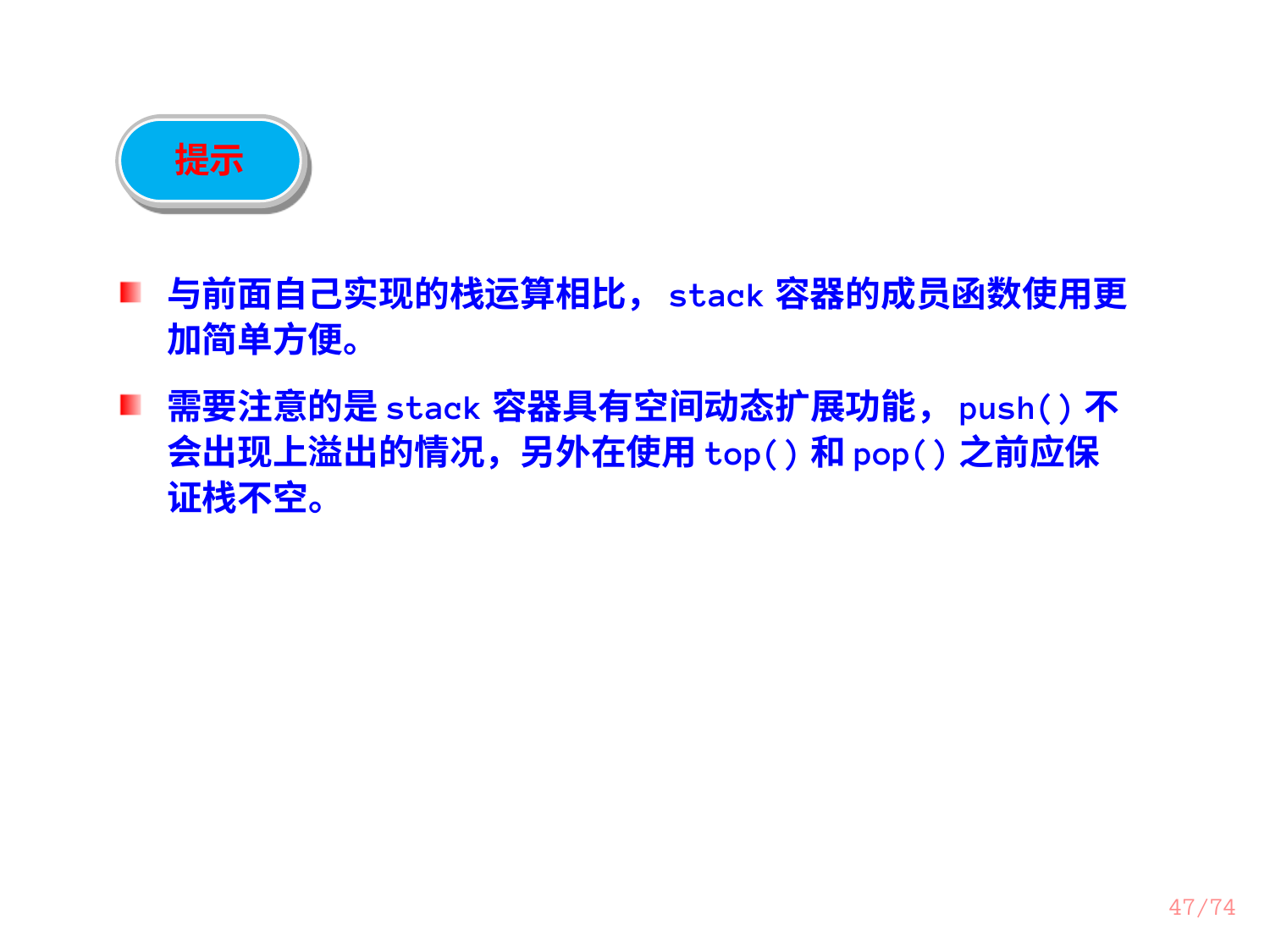

提示
与前面自己实现的栈运算相比，stack容器的成员函数使用更加简单方便。
需要注意的是stack容器具有空间动态扩展功能，push()不会出现上溢出的情况，另外在使用top()和pop()之前应保证栈不空。
47/74